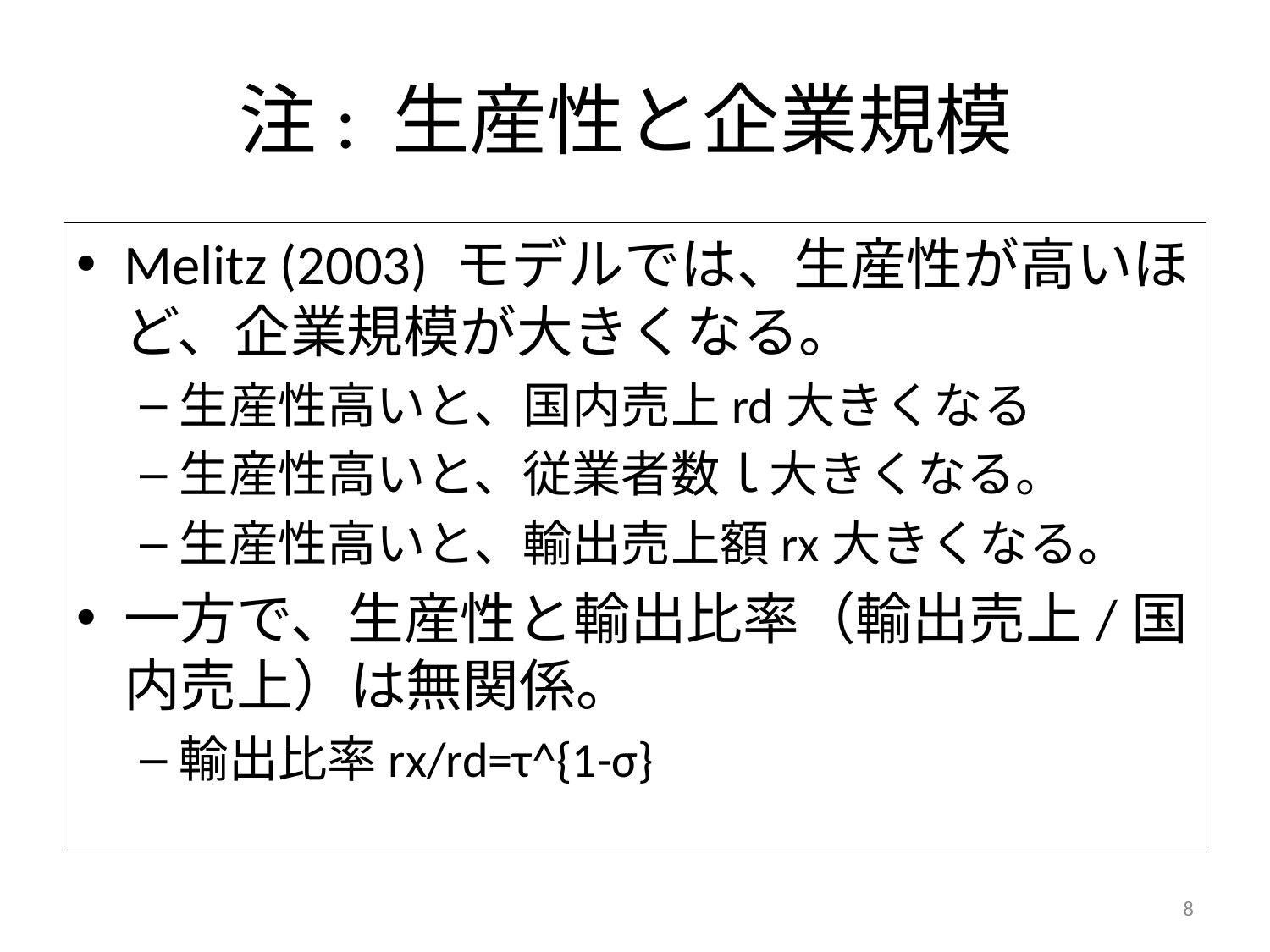

# 注: 生産性と企業規模
Melitz (2003) モデルでは、生産性が高いほど、企業規模が大きくなる。
生産性高いと、国内売上rd大きくなる
生産性高いと、従業者数ｌ大きくなる。
生産性高いと、輸出売上額rx大きくなる。
一方で、生産性と輸出比率（輸出売上/国内売上）は無関係。
輸出比率rx/rd=τ^{1-σ}

8